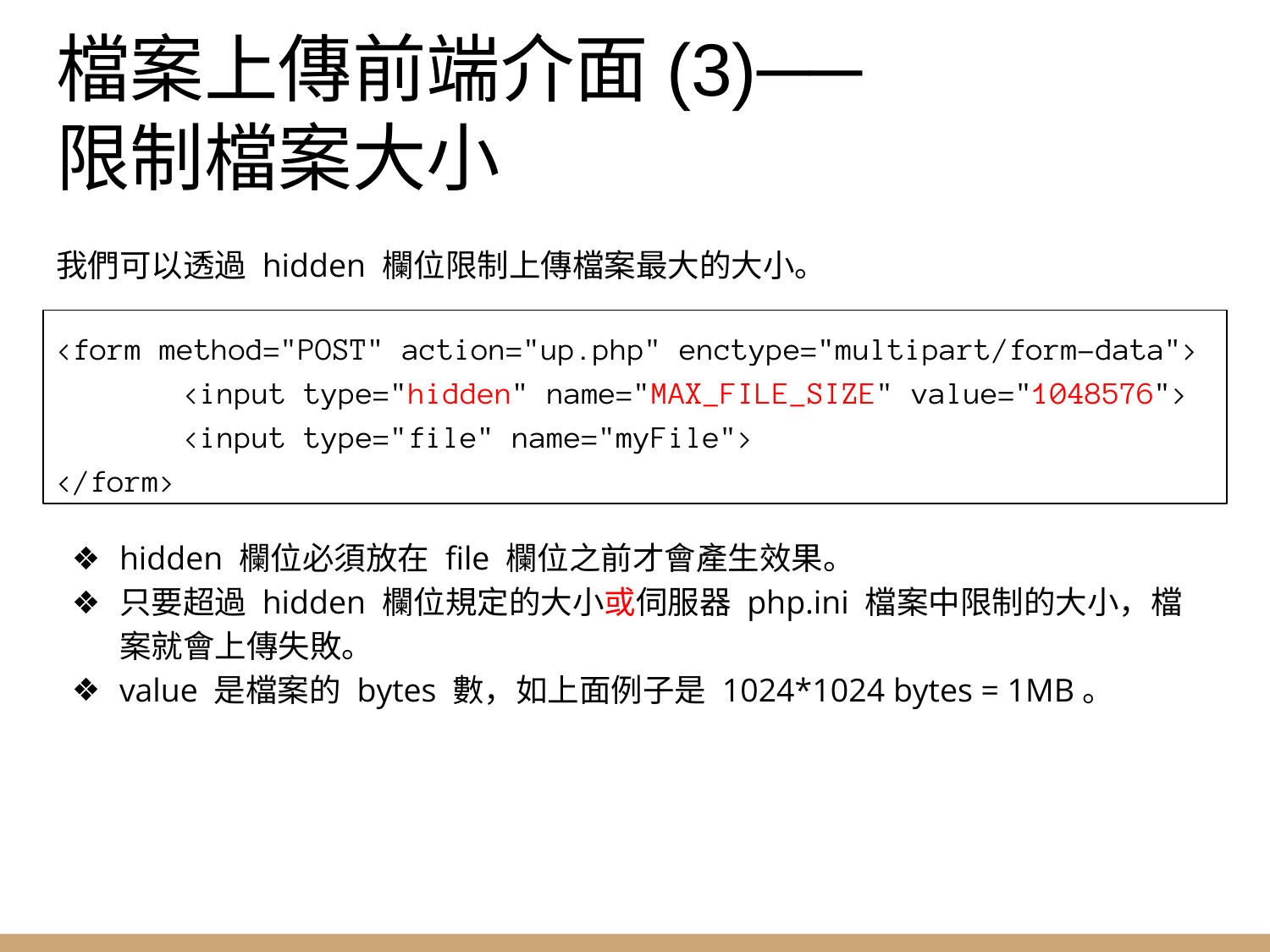

# 檔案上傳前端介面(3)──
限制檔案大小
我們可以透過 hidden 欄位限制上傳檔案最大的大小。
<form method="POST" action="up.php" enctype="multipart/form-data">
	<input type="hidden" name="MAX_FILE_SIZE" value="1048576">
	<input type="file" name="myFile">
</form>
hidden 欄位必須放在 file 欄位之前才會產生效果。
只要超過 hidden 欄位規定的大小或伺服器 php.ini 檔案中限制的大小，檔案就會上傳失敗。
value 是檔案的 bytes 數，如上面例子是 1024*1024 bytes = 1MB。